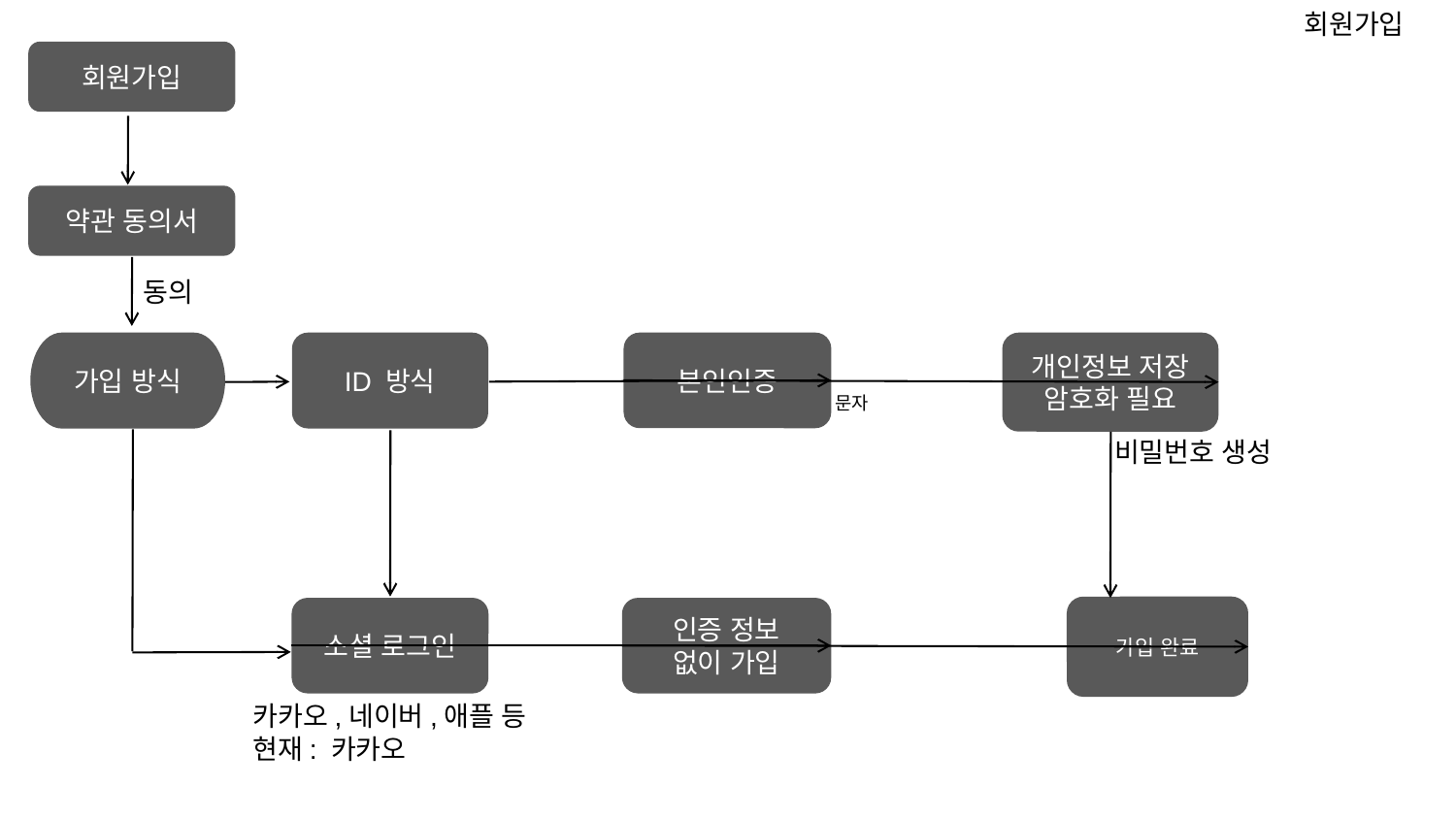

회원가입
회원가입
약관 동의서
동의
가입 방식
ID 방식
본인인증
개인정보 저장
암호화 필요
문자
비밀번호 생성
가입 완료
소셜 로그인
인증 정보
없이 가입
카카오,네이버,애플 등
현재: 카카오